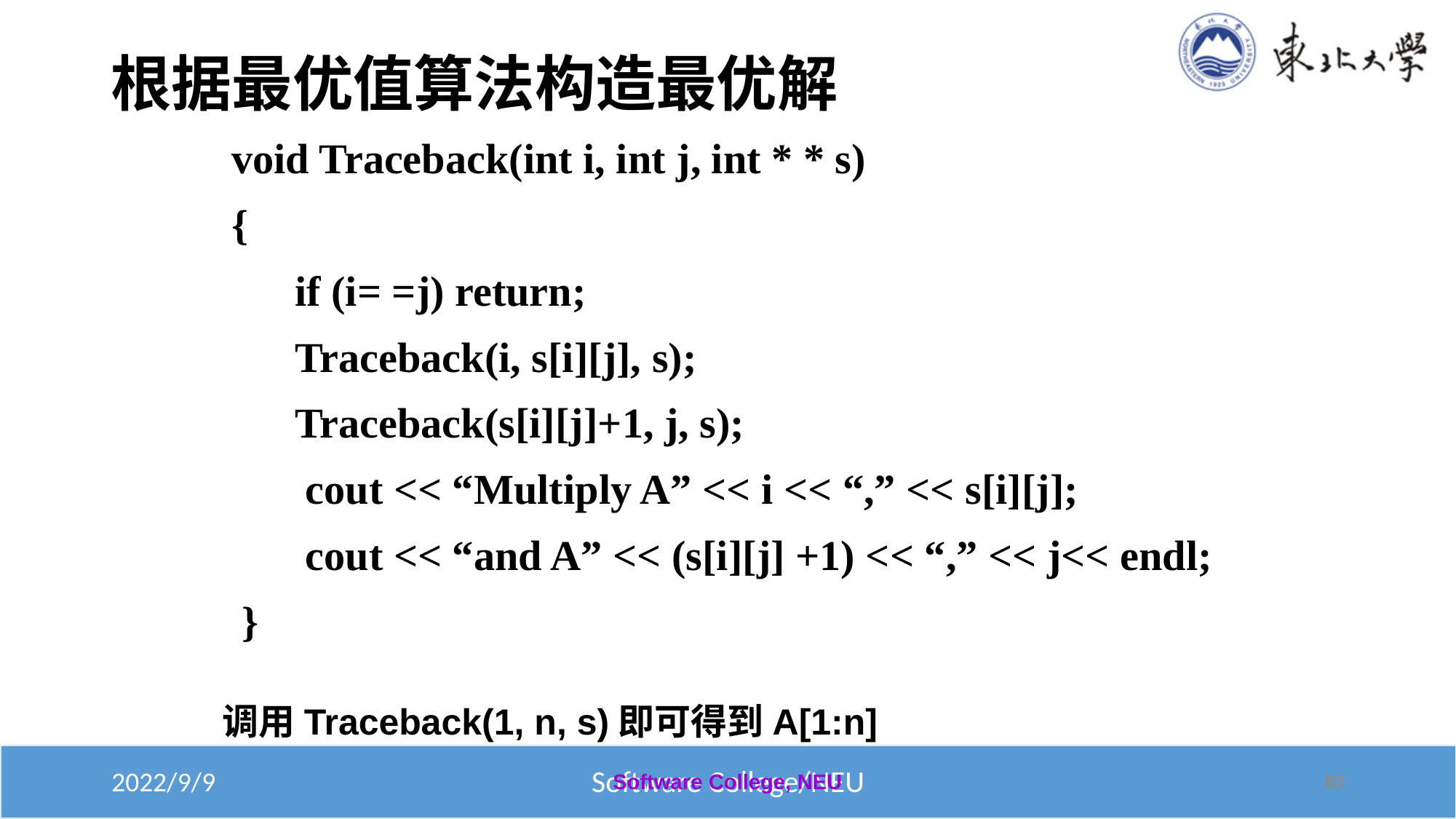

# 根据最优值算法构造最优解
void Traceback(int i, int j, int * * s)
{
      if (i= =j) return;
      Traceback(i, s[i][j], s);
      Traceback(s[i][j]+1, j, s);
       cout << “Multiply A” << i << “,” << s[i][j];
       cout << “and A” << (s[i][j] +1) << “,” << j<< endl;
 }

调用Traceback(1, n, s)即可得到A[1:n]
Software College, NEU
83